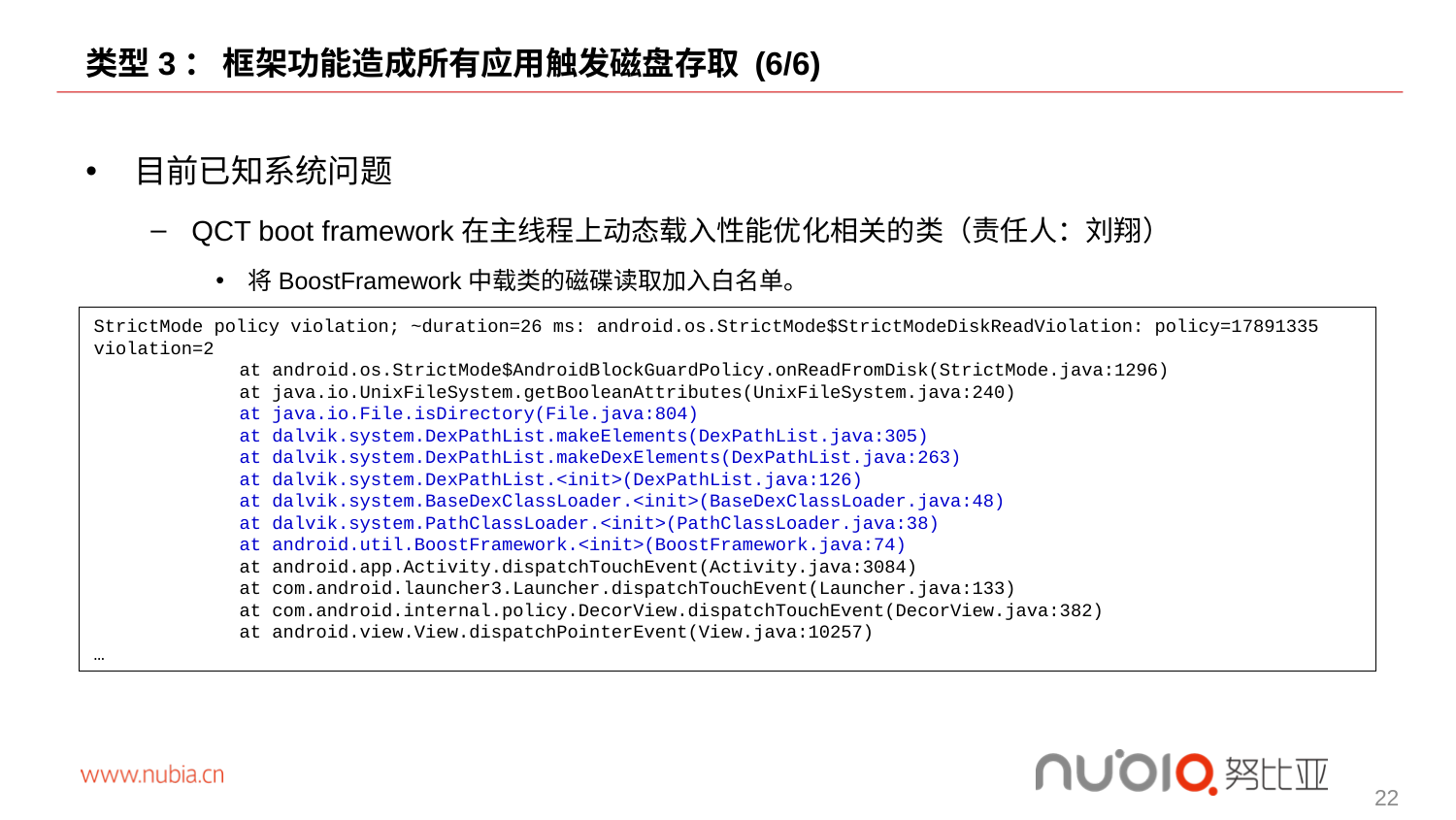

# 类型3： 框架功能造成所有应用触发磁盘存取 (6/6)
目前已知系统问题
QCT boot framework在主线程上动态载入性能优化相关的类（责任人：刘翔）
将BoostFramework中载类的磁碟读取加入白名单。

StrictMode policy violation; ~duration=26 ms: android.os.StrictMode$StrictModeDiskReadViolation: policy=17891335 violation=2
	at android.os.StrictMode$AndroidBlockGuardPolicy.onReadFromDisk(StrictMode.java:1296)
 	at java.io.UnixFileSystem.getBooleanAttributes(UnixFileSystem.java:240)
 	at java.io.File.isDirectory(File.java:804)
 	at dalvik.system.DexPathList.makeElements(DexPathList.java:305)
 	at dalvik.system.DexPathList.makeDexElements(DexPathList.java:263)
 	at dalvik.system.DexPathList.<init>(DexPathList.java:126)
 	at dalvik.system.BaseDexClassLoader.<init>(BaseDexClassLoader.java:48)
 	at dalvik.system.PathClassLoader.<init>(PathClassLoader.java:38)
 	at android.util.BoostFramework.<init>(BoostFramework.java:74)
 	at android.app.Activity.dispatchTouchEvent(Activity.java:3084)
 	at com.android.launcher3.Launcher.dispatchTouchEvent(Launcher.java:133)
 	at com.android.internal.policy.DecorView.dispatchTouchEvent(DecorView.java:382)
 	at android.view.View.dispatchPointerEvent(View.java:10257)
…
22